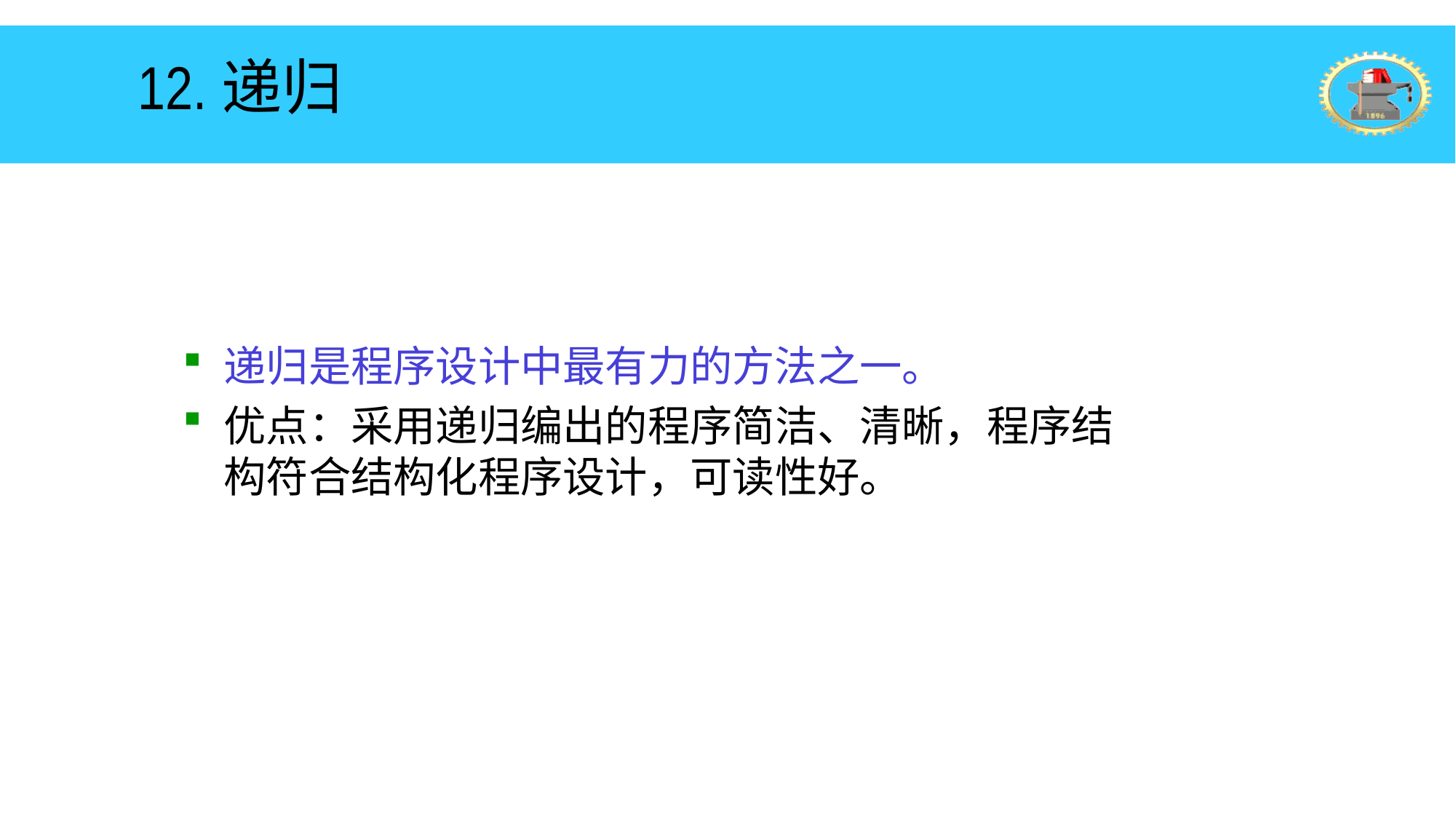

12.递归
递归是程序设计中最有力的方法之一。
优点：采用递归编出的程序简洁、清晰，程序结构符合结构化程序设计，可读性好。